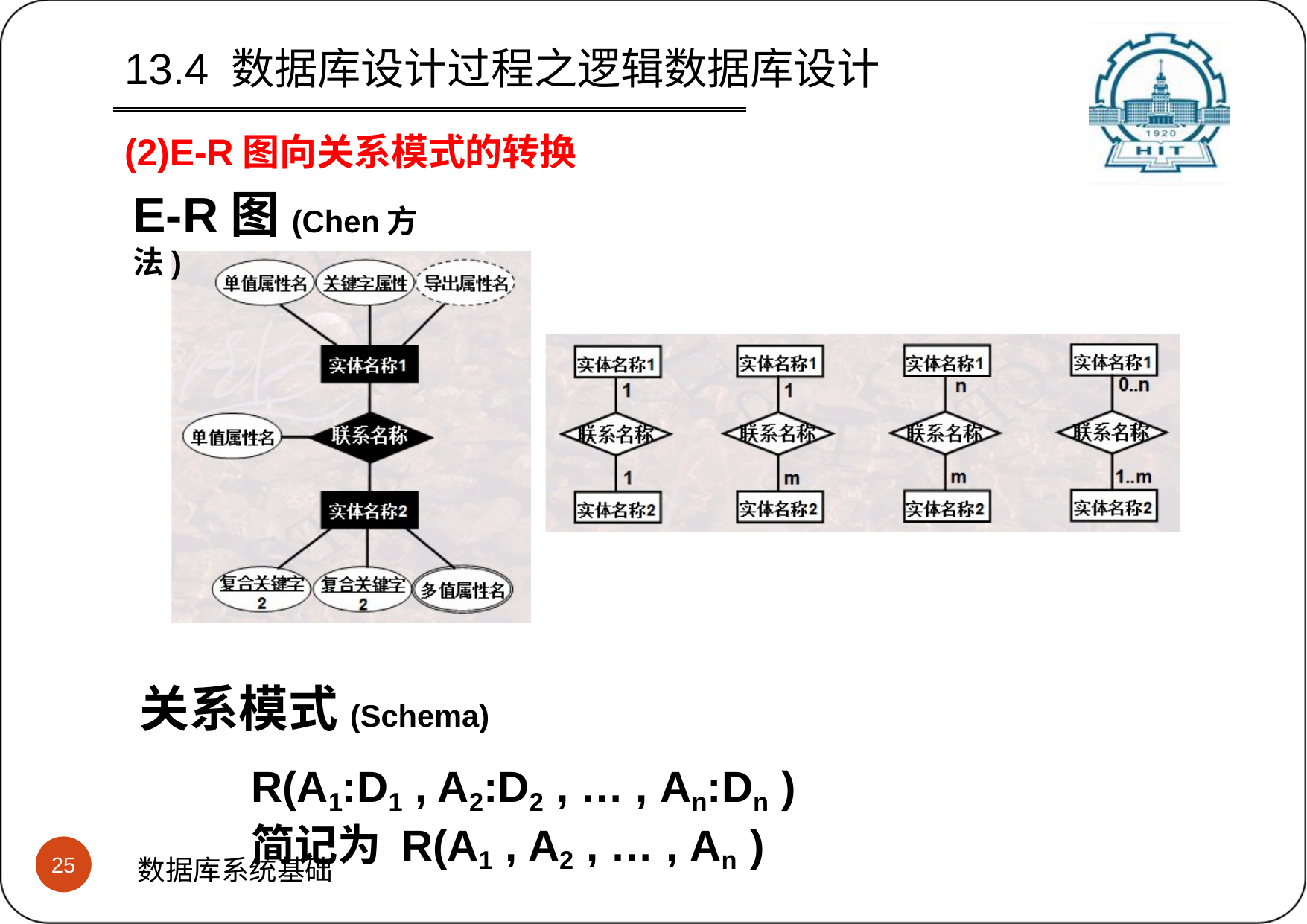

13.4 数据库设计过程之逻辑数据库设计
(2)E-R图向关系模式的转换

E-R图(Chen方法)

关系模式(Schema)
R(A1:D1 , A2:D2 , … , An:Dn )
简记为 R(A1 , A2 , … , An )